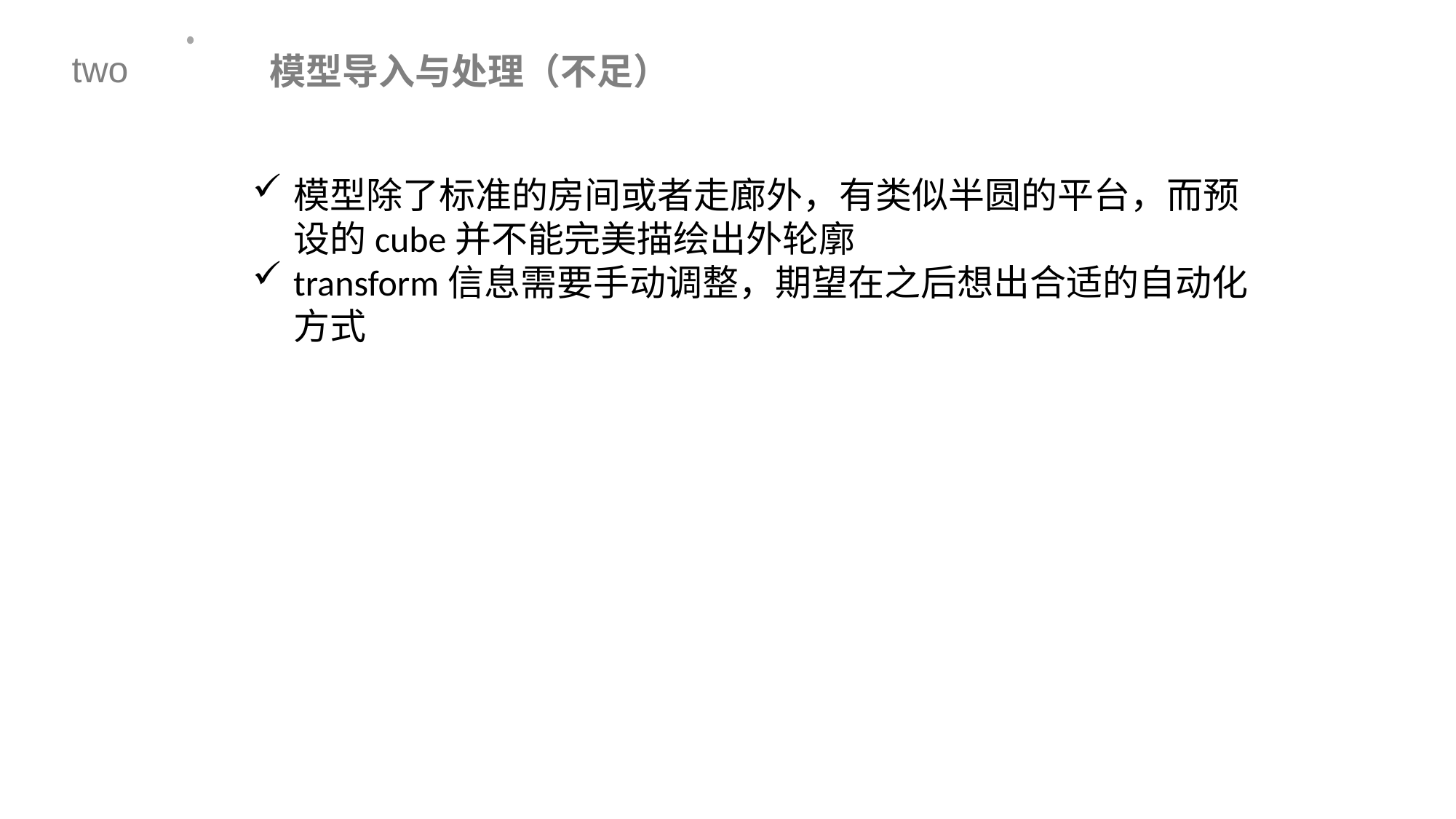

模型导入与处理（不足）

two
模型除了标准的房间或者走廊外，有类似半圆的平台，而预设的cube并不能完美描绘出外轮廓
transform信息需要手动调整，期望在之后想出合适的自动化方式